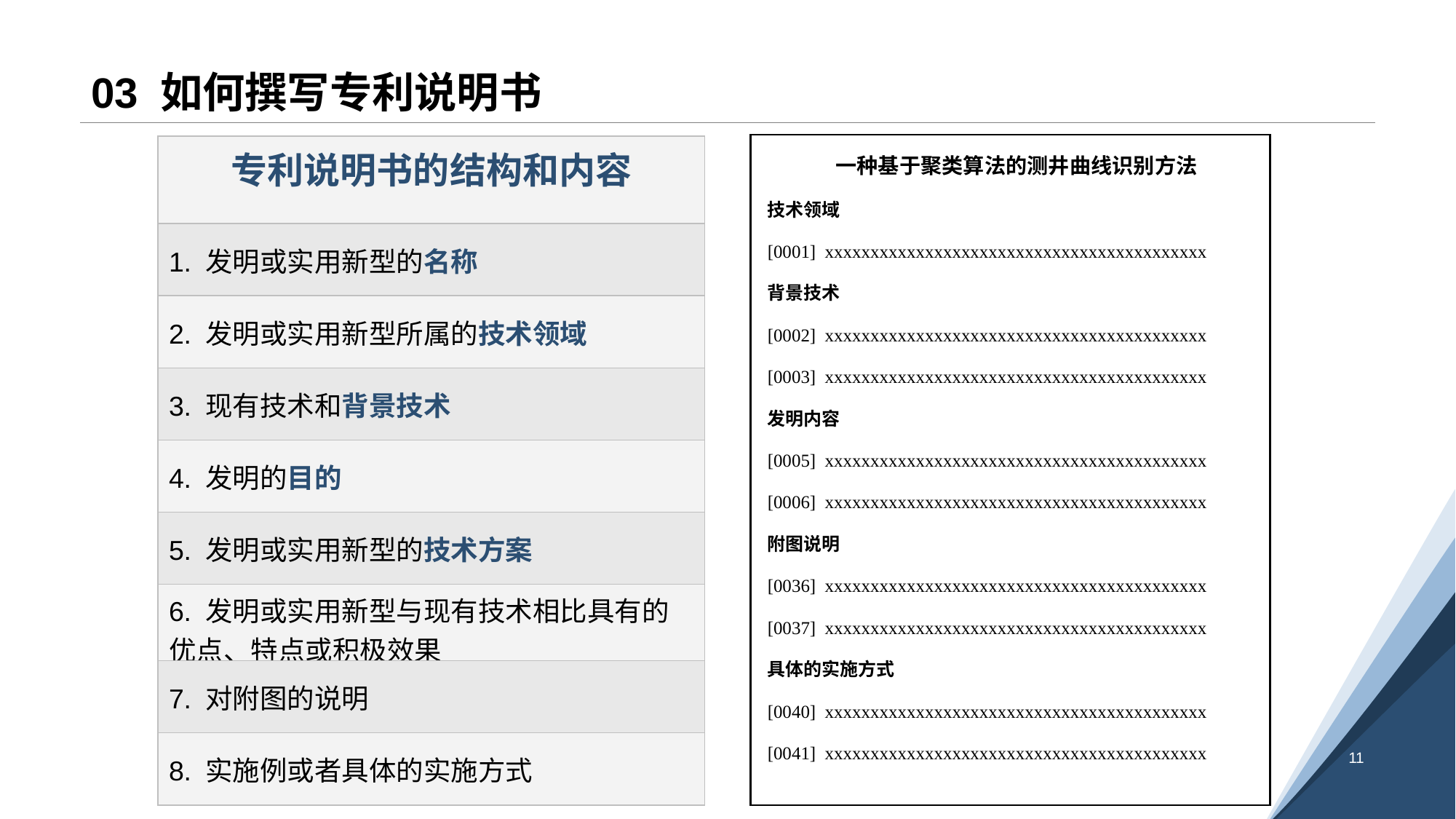

# 03 如何撰写专利说明书

一种基于聚类算法的测井曲线识别方法
技术领域
[0001]  xxxxxxxxxxxxxxxxxxxxxxxxxxxxxxxxxxxxxxxxxx
背景技术
[0002]  xxxxxxxxxxxxxxxxxxxxxxxxxxxxxxxxxxxxxxxxxx
[0003]  xxxxxxxxxxxxxxxxxxxxxxxxxxxxxxxxxxxxxxxxxx
发明内容
[0005]  xxxxxxxxxxxxxxxxxxxxxxxxxxxxxxxxxxxxxxxxxx
[0006]  xxxxxxxxxxxxxxxxxxxxxxxxxxxxxxxxxxxxxxxxxx
附图说明
[0036]  xxxxxxxxxxxxxxxxxxxxxxxxxxxxxxxxxxxxxxxxxx
[0037]  xxxxxxxxxxxxxxxxxxxxxxxxxxxxxxxxxxxxxxxxxx
具体的实施方式
[0040]  xxxxxxxxxxxxxxxxxxxxxxxxxxxxxxxxxxxxxxxxxx
[0041]  xxxxxxxxxxxxxxxxxxxxxxxxxxxxxxxxxxxxxxxxxx
| 专利说明书的结构和内容 |
| --- |
| 1. 发明或实用新型的名称 |
| 2. 发明或实用新型所属的技术领域 |
| 3. 现有技术和背景技术 |
| 4. 发明的目的 |
| 5. 发明或实用新型的技术方案 |
| 6. 发明或实用新型与现有技术相比具有的优点、特点或积极效果 |
| 7. 对附图的说明 |
| 8. 实施例或者具体的实施方式 |

11